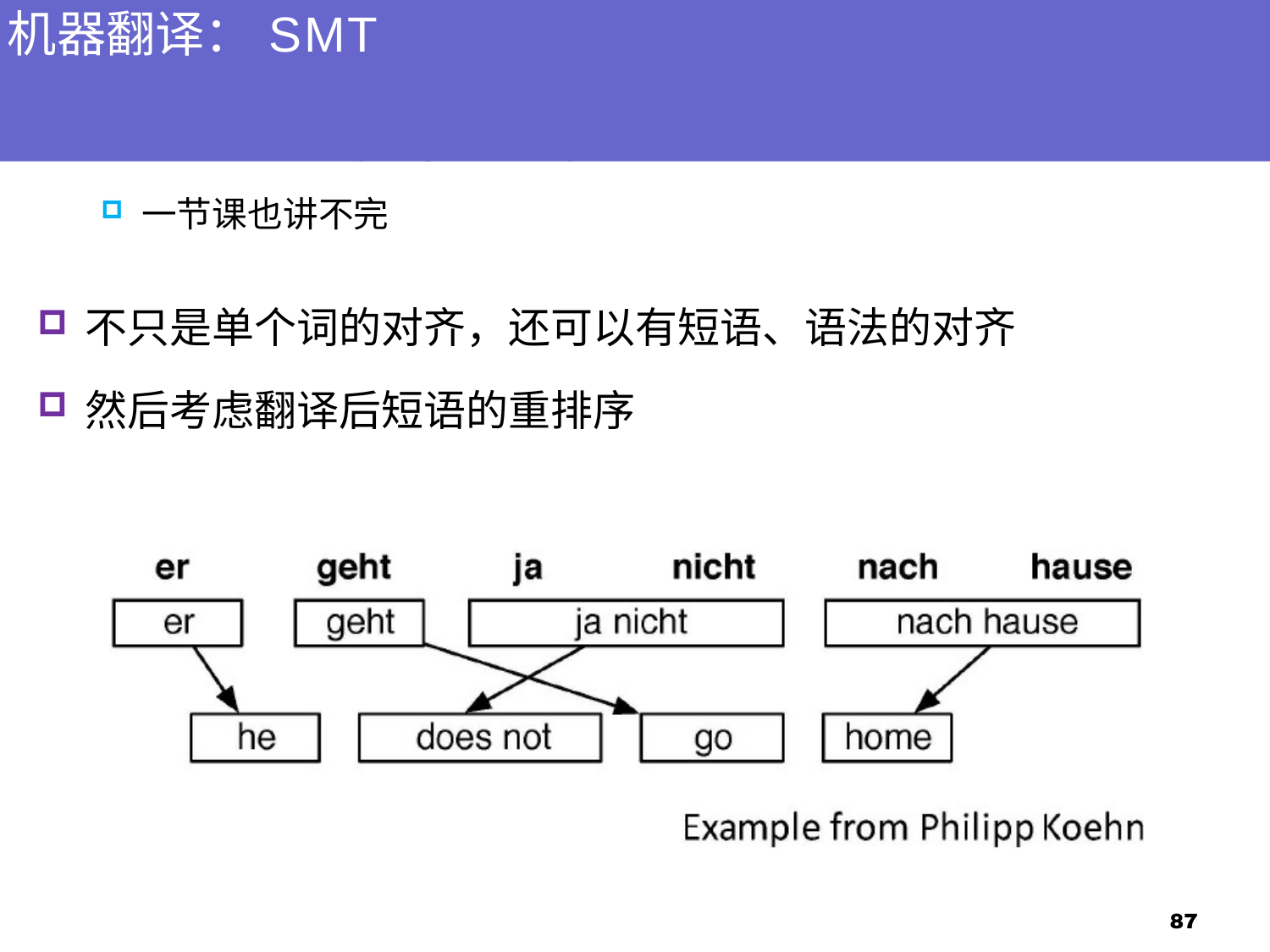

# 机器翻译：SMT
第一步：对齐(Alignment)
一节课也讲不完

不只是单个词的对齐，还可以有短语、语法的对齐
然后考虑翻译后短语的重排序

87